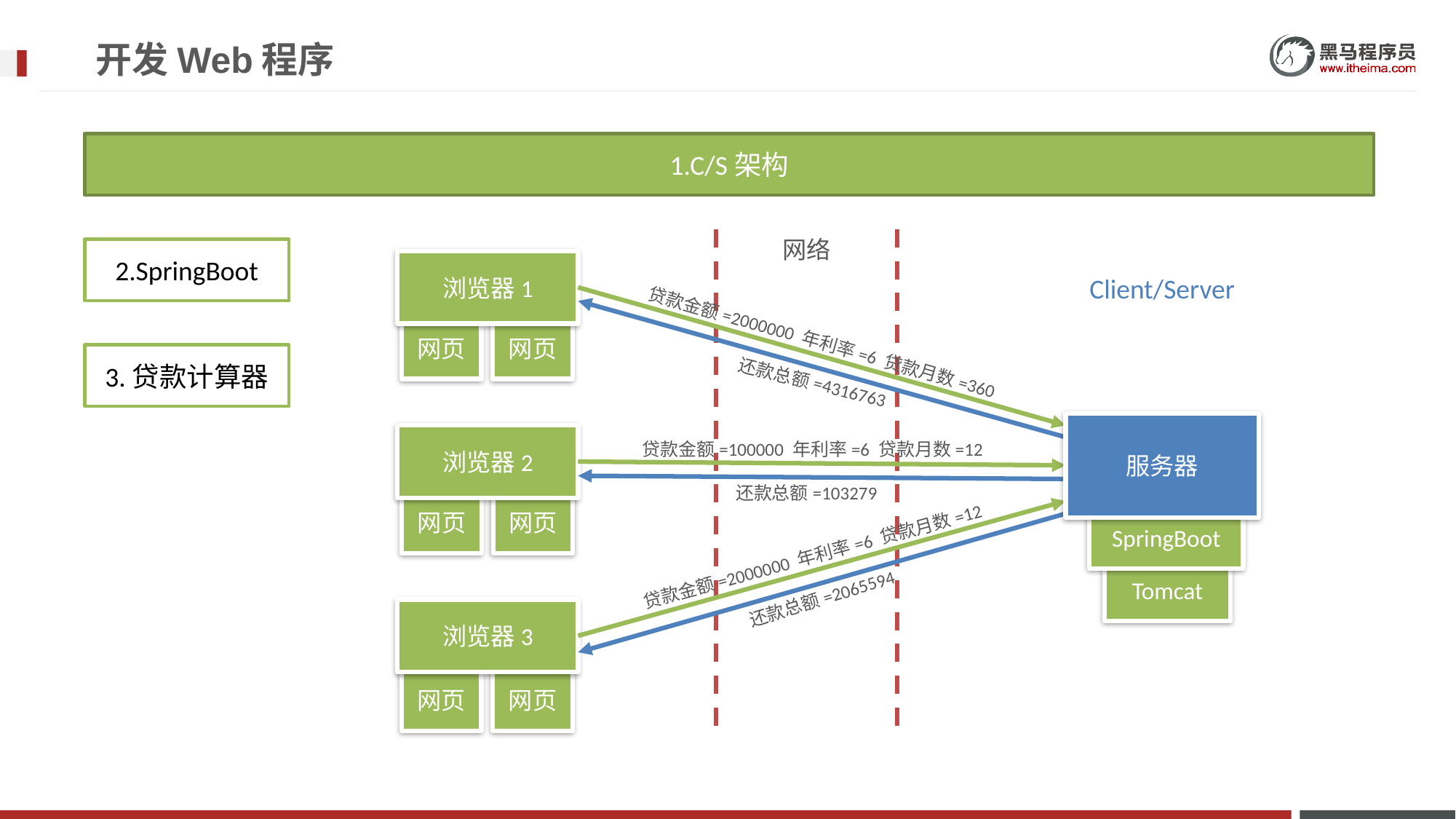

# 开发Web程序
1.C/S架构
网络
2.SpringBoot
浏览器1
Client/Server
贷款金额=2000000 年利率=6 贷款月数=360
还款总额=4316763
网页
网页
3.贷款计算器
服务器
浏览器2
贷款金额=100000 年利率=6 贷款月数=12
还款总额=103279
网页
网页
贷款金额=2000000 年利率=6 贷款月数=12
SpringBoot
还款总额=2065594
Tomcat
浏览器3
网页
网页